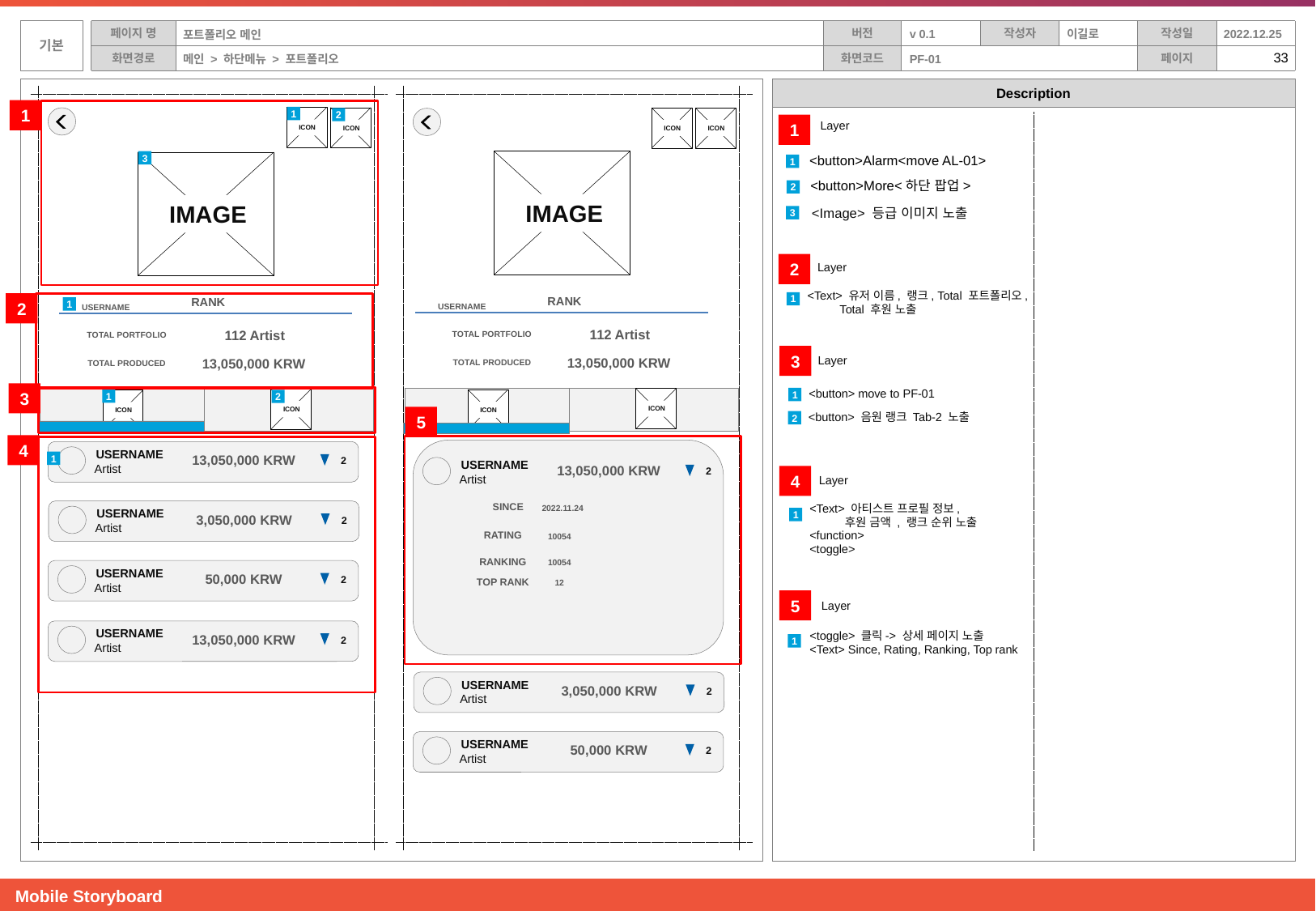

이길로
v 0.1
2022.12.25
포트폴리오 메인
메인 > 하단메뉴 > 포트폴리오
PF-01
1

1

ICON

ICON

ICON
2

ICON

1

Layer
<button>Alarm<move AL-01>
3

IMAGE

IMAGE
1
<button>More<하단 팝업>
2
3
<Image> 등급 이미지 노출
2
Layer
RANK
RANK
<Text> 유저 이름, 랭크, Total 포트폴리오,
          Total 후원 노출
1
2

USERNAME
1
USERNAME
TOTAL PORTFOLIO
112 Artist
TOTAL PORTFOLIO
112 Artist
3
TOTAL PRODUCED
13,050,000 KRW
TOTAL PRODUCED
13,050,000 KRW
Layer
3
<button> move to PF-01

1

ICON

ICON
1

ICON
2

ICON
5
<button> 음원 랭크 Tab-2 노출
2

4

USERNAME
13,050,000 KRW
1
2

USERNAME
13,050,000 KRW
Artist
2
4

Artist
Layer
SINCE
2022.11.24

<Text> 아티스트 프로필 정보,
          후원 금액 , 랭크 순위 노출
<function>
<toggle>

USERNAME
1
3,050,000 KRW
2

Artist
RATING
10054
RANKING
10054

USERNAME
50,000 KRW
TOP RANK
2
12

Artist
5
Layer

USERNAME
<toggle> 클릭-> 상세 페이지 노출
<Text> Since, Rating, Ranking, Top rank
13,050,000 KRW
2
1

Artist

USERNAME
3,050,000 KRW
2

Artist

USERNAME
50,000 KRW
2

Artist